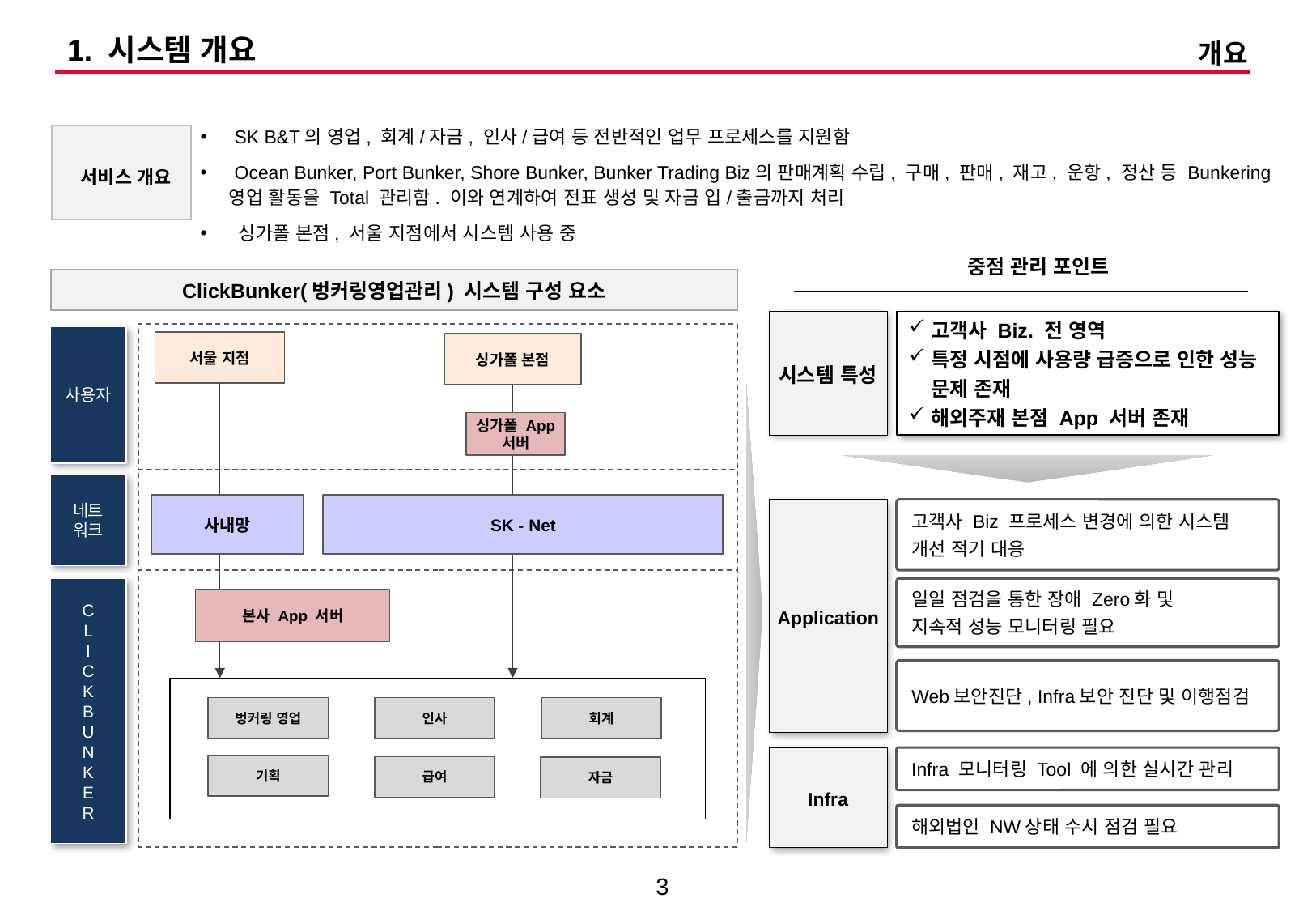

# 1. 시스템 개요
개요
 SK B&T의 영업, 회계/자금, 인사/급여 등 전반적인 업무 프로세스를 지원함
 Ocean Bunker, Port Bunker, Shore Bunker, Bunker Trading Biz의 판매계획 수립, 구매, 판매, 재고, 운항, 정산 등 Bunkering영업 활동을 Total 관리함. 이와 연계하여 전표 생성 및 자금 입/출금까지 처리
 싱가폴 본점, 서울 지점에서 시스템 사용 중
 서비스 개요
중점 관리 포인트
ClickBunker(벙커링영업관리) 시스템 구성 요소

사용자
서울 지점
싱가폴 본점

네트
워크

C
L
I
C
K
B
U
N
K
E
R
시스템 특성
고객사 Biz. 전 영역
특정 시점에 사용량 급증으로 인한 성능 문제 존재
해외주재 본점 App 서버 존재
싱가폴 App 서버

사내망
SK - Net
고객사 Biz 프로세스 변경에 의한 시스템
개선 적기 대응
Application
일일 점검을 통한 장애 Zero화 및
지속적 성능 모니터링 필요
본사 App 서버

Web보안진단, Infra보안 진단 및 이행점검

인사
벙커링 영업
회계
기획
급여
자금
Infra
Infra 모니터링 Tool 에 의한 실시간 관리
해외법인 NW상태 수시 점검 필요